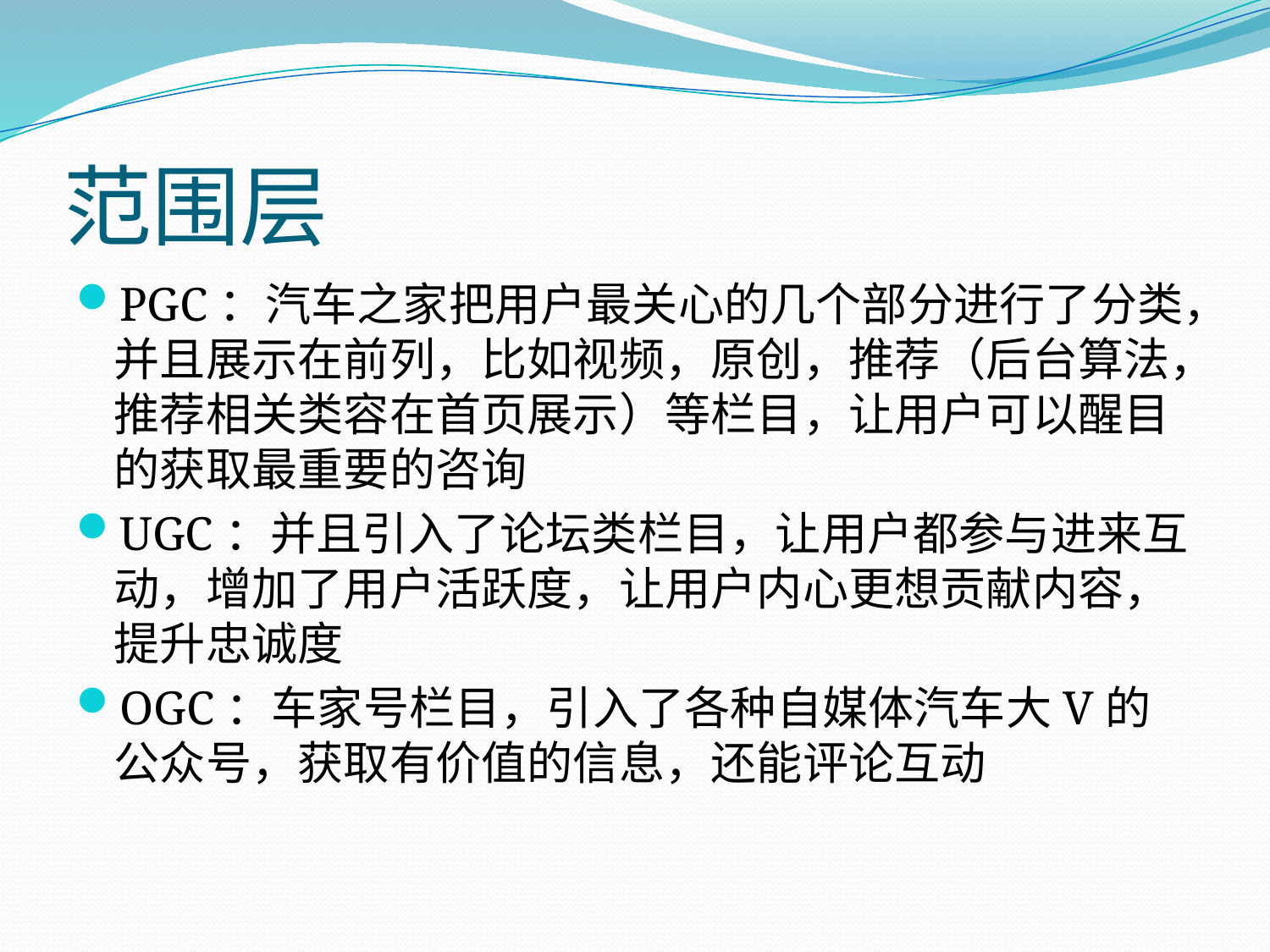

# 范围层
PGC：汽车之家把用户最关心的几个部分进行了分类，并且展示在前列，比如视频，原创，推荐（后台算法，推荐相关类容在首页展示）等栏目，让用户可以醒目的获取最重要的咨询
UGC：并且引入了论坛类栏目，让用户都参与进来互动，增加了用户活跃度，让用户内心更想贡献内容，提升忠诚度
OGC：车家号栏目，引入了各种自媒体汽车大V的公众号，获取有价值的信息，还能评论互动